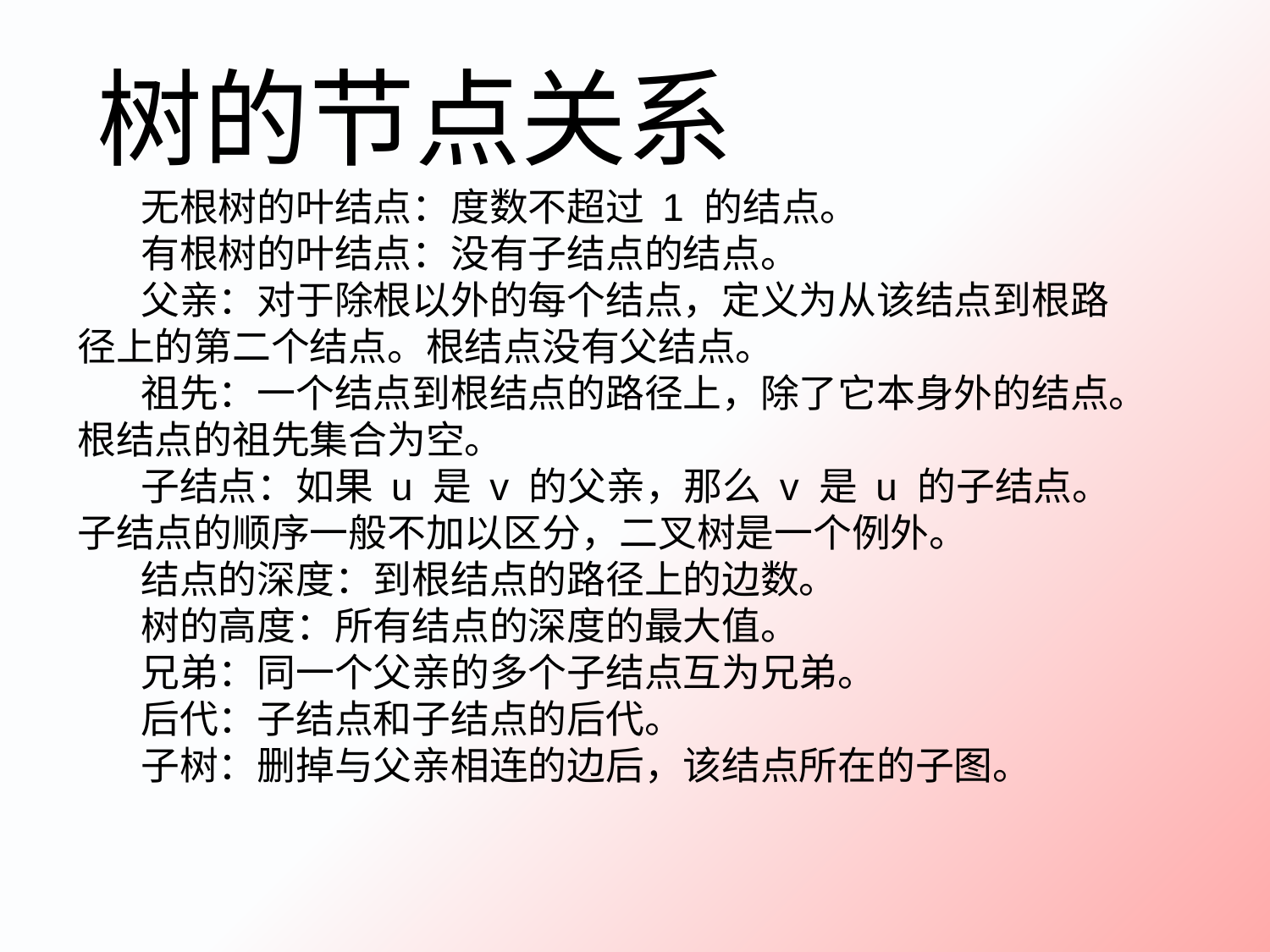

树的节点关系
无根树的叶结点：度数不超过 1 的结点。
有根树的叶结点：没有子结点的结点。
父亲：对于除根以外的每个结点，定义为从该结点到根路径上的第二个结点。根结点没有父结点。
祖先：一个结点到根结点的路径上，除了它本身外的结点。根结点的祖先集合为空。
子结点：如果 u 是 v 的父亲，那么 v 是 u 的子结点。子结点的顺序一般不加以区分，二叉树是一个例外。
结点的深度：到根结点的路径上的边数。
树的高度：所有结点的深度的最大值。
兄弟：同一个父亲的多个子结点互为兄弟。
后代：子结点和子结点的后代。
子树：删掉与父亲相连的边后，该结点所在的子图。